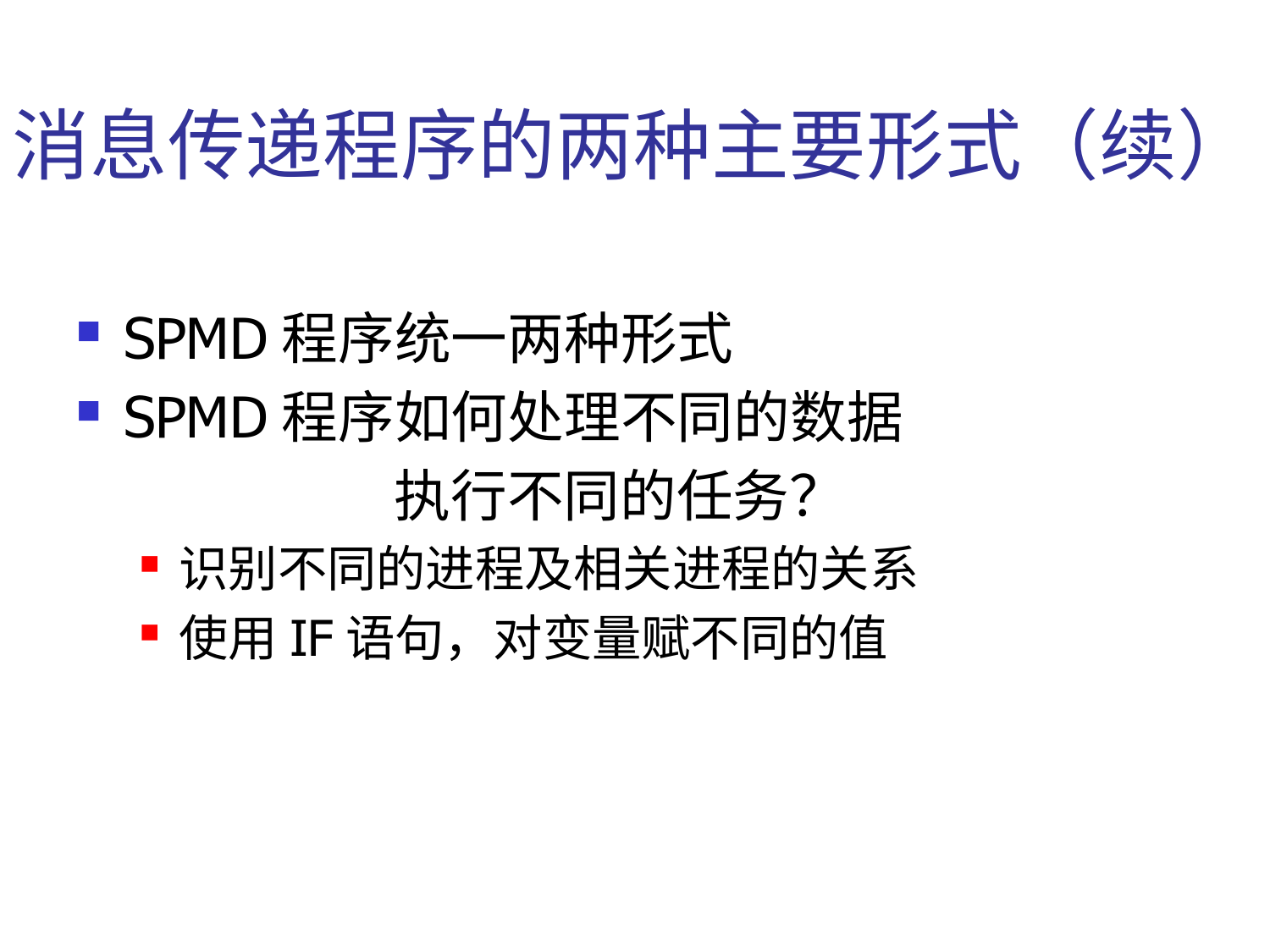

消息传递程序的两种主要形式（续）
SPMD程序统一两种形式
SPMD程序如何处理不同的数据
                        执行不同的任务？
识别不同的进程及相关进程的关系
使用IF语句，对变量赋不同的值